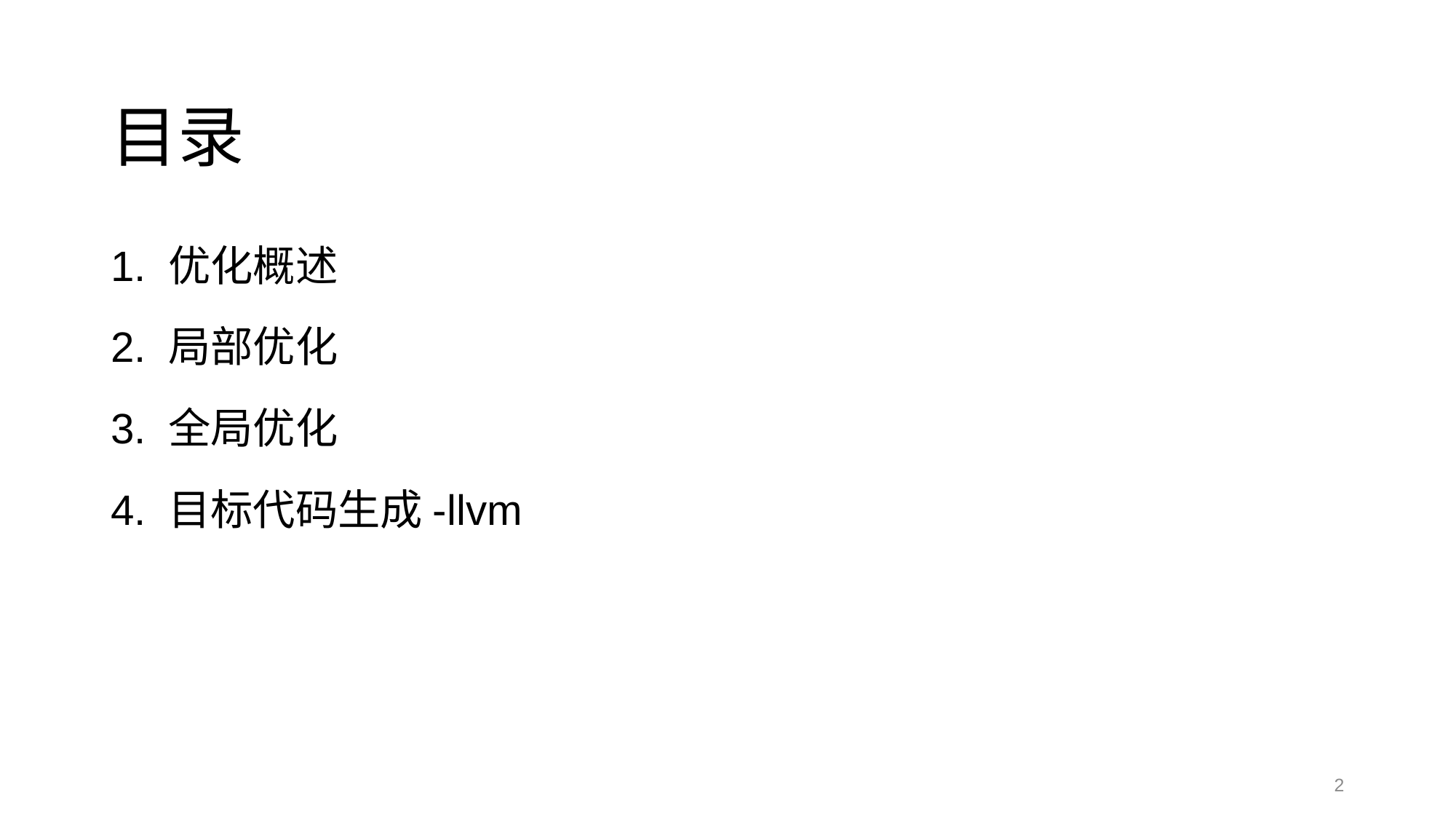

# 目录
1. 优化概述
2. 局部优化
3. 全局优化
4. 目标代码生成-llvm
2